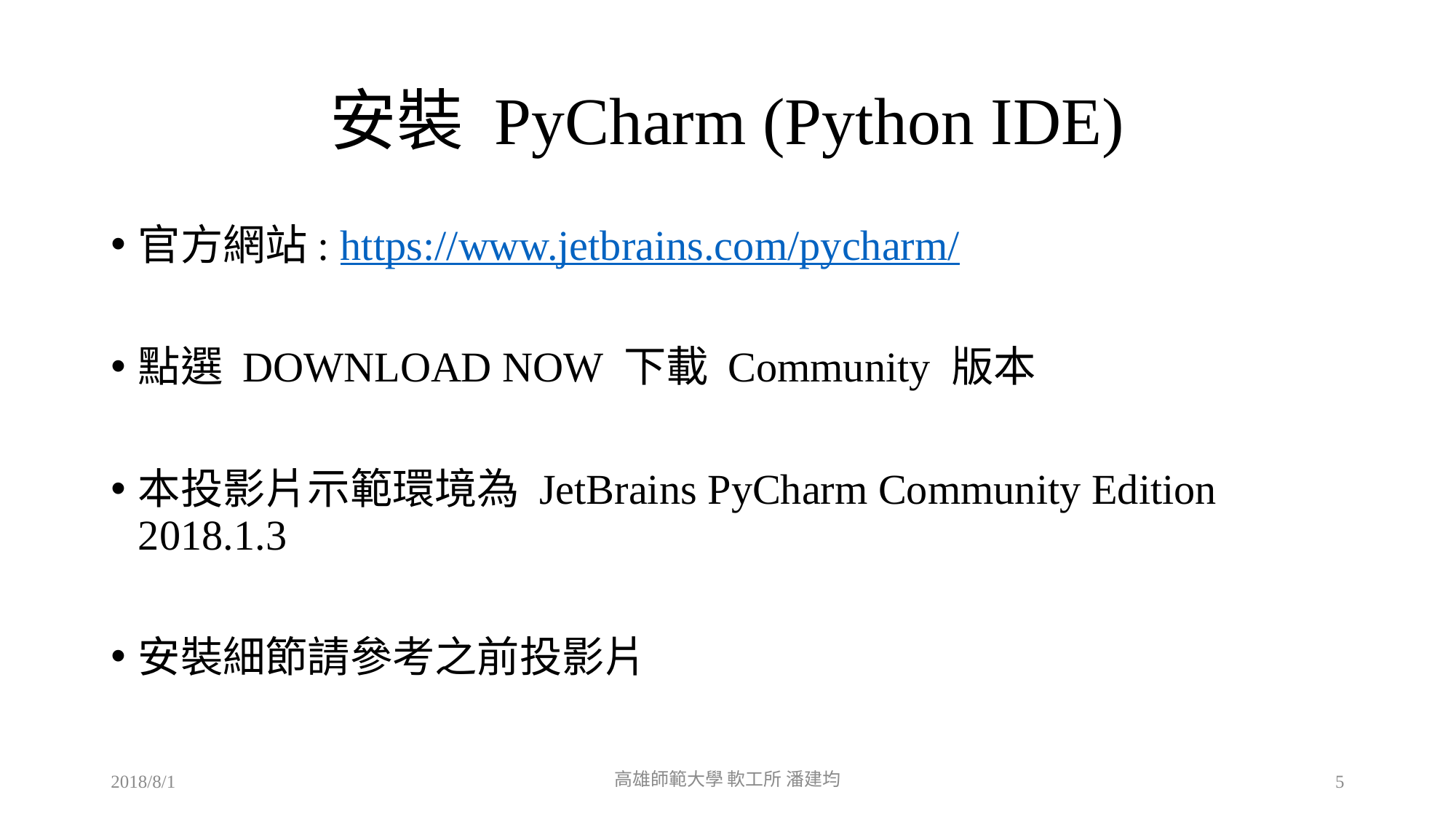

# 安裝 PyCharm (Python IDE)
官方網站: https://www.jetbrains.com/pycharm/

點選 DOWNLOAD NOW 下載 Community 版本

本投影片示範環境為 JetBrains PyCharm Community Edition 2018.1.3

安裝細節請參考之前投影片

2018/8/1
高雄師範大學 軟工所 潘建均
5